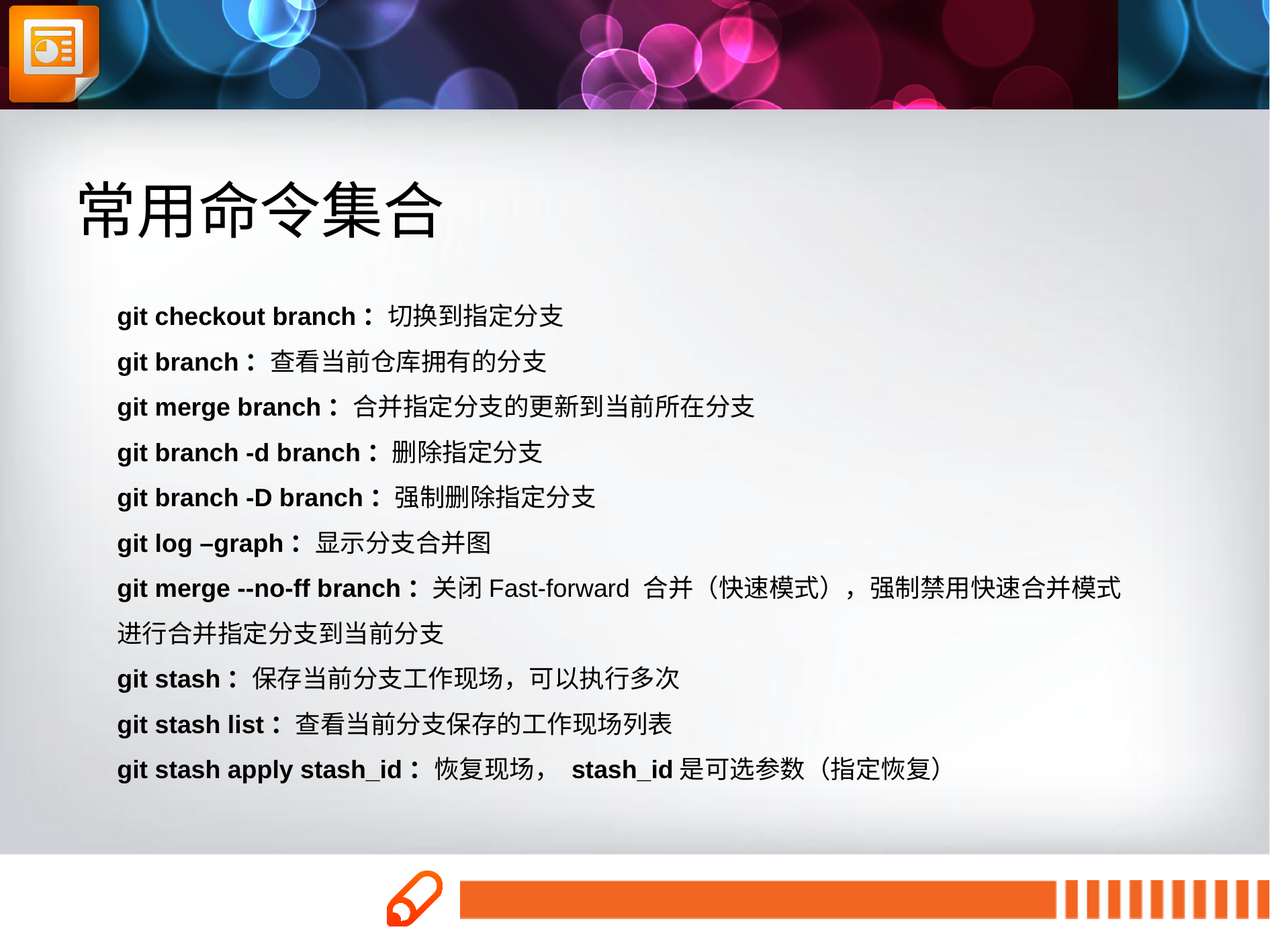

常用命令集合
git checkout branch：切换到指定分支
git branch：查看当前仓库拥有的分支
git merge branch：合并指定分支的更新到当前所在分支
git branch -d branch：删除指定分支
git branch -D branch：强制删除指定分支
git log –graph：显示分支合并图
git merge --no-ff branch：关闭Fast-forward 合并（快速模式），强制禁用快速合并模式
进行合并指定分支到当前分支
git stash：保存当前分支工作现场，可以执行多次
git stash list：查看当前分支保存的工作现场列表
git stash apply stash_id：恢复现场， stash_id是可选参数（指定恢复）